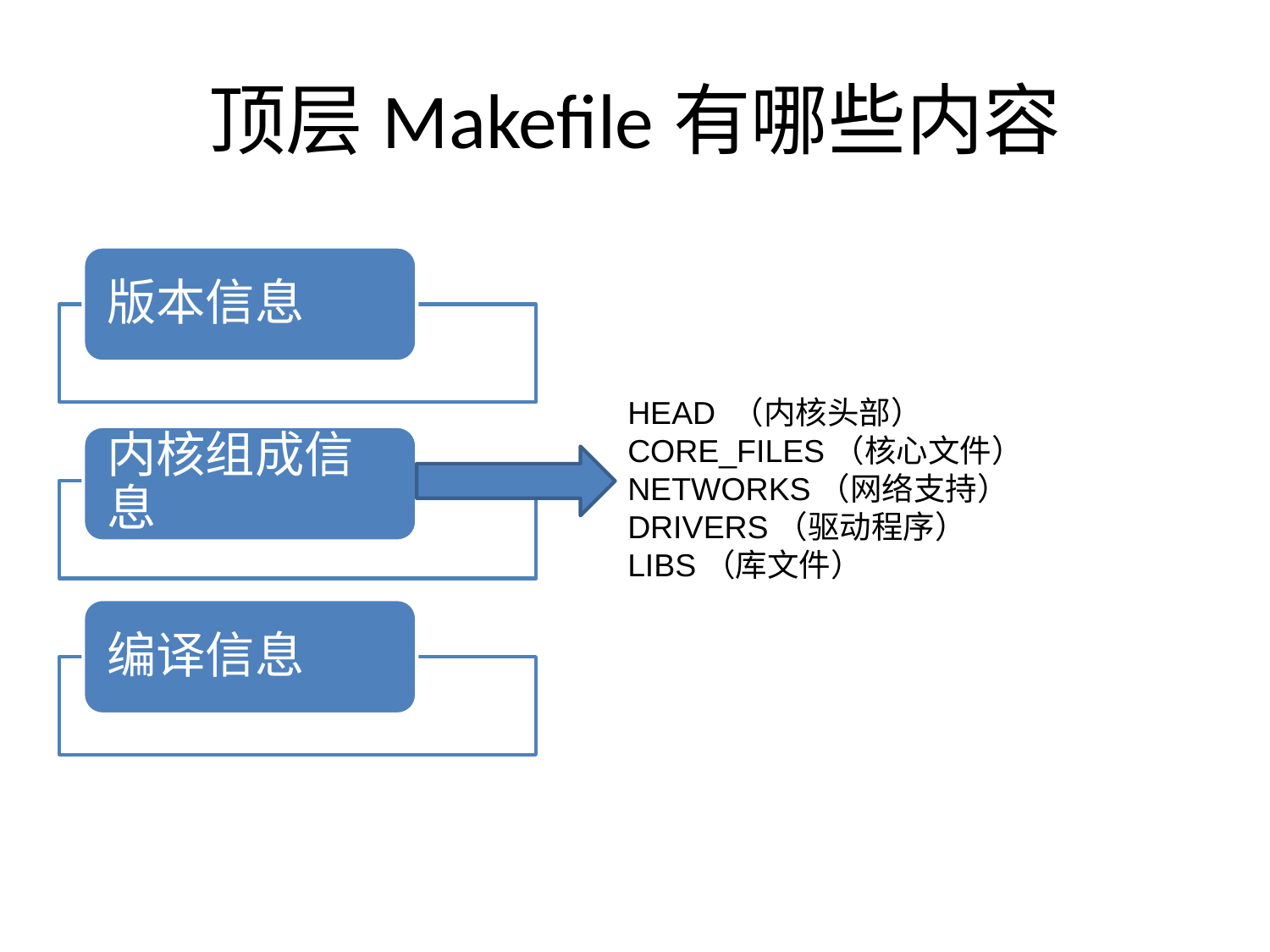

# 顶层Makefile有哪些内容
版本信息
内核组成信息
编译信息
HEAD （内核头部）
CORE_FILES（核心文件）
NETWORKS（网络支持）
DRIVERS（驱动程序）
LIBS（库文件）